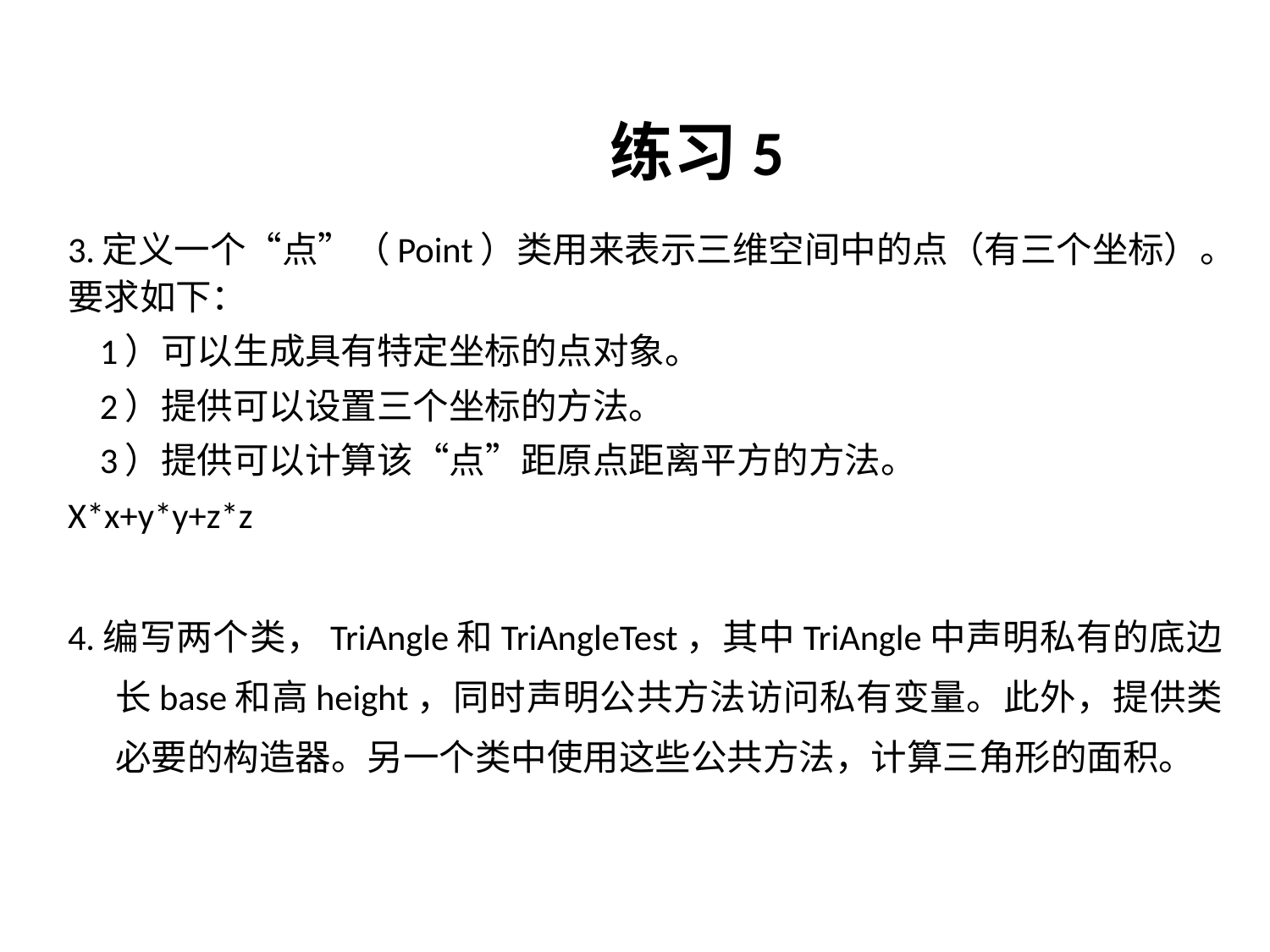

# 练习5
3.定义一个“点”（Point）类用来表示三维空间中的点（有三个坐标）。要求如下：
    1）可以生成具有特定坐标的点对象。
    2）提供可以设置三个坐标的方法。
    3）提供可以计算该“点”距原点距离平方的方法。
X*x+y*y+z*z

4.编写两个类，TriAngle和TriAngleTest，其中TriAngle中声明私有的底边长base和高height，同时声明公共方法访问私有变量。此外，提供类必要的构造器。另一个类中使用这些公共方法，计算三角形的面积。